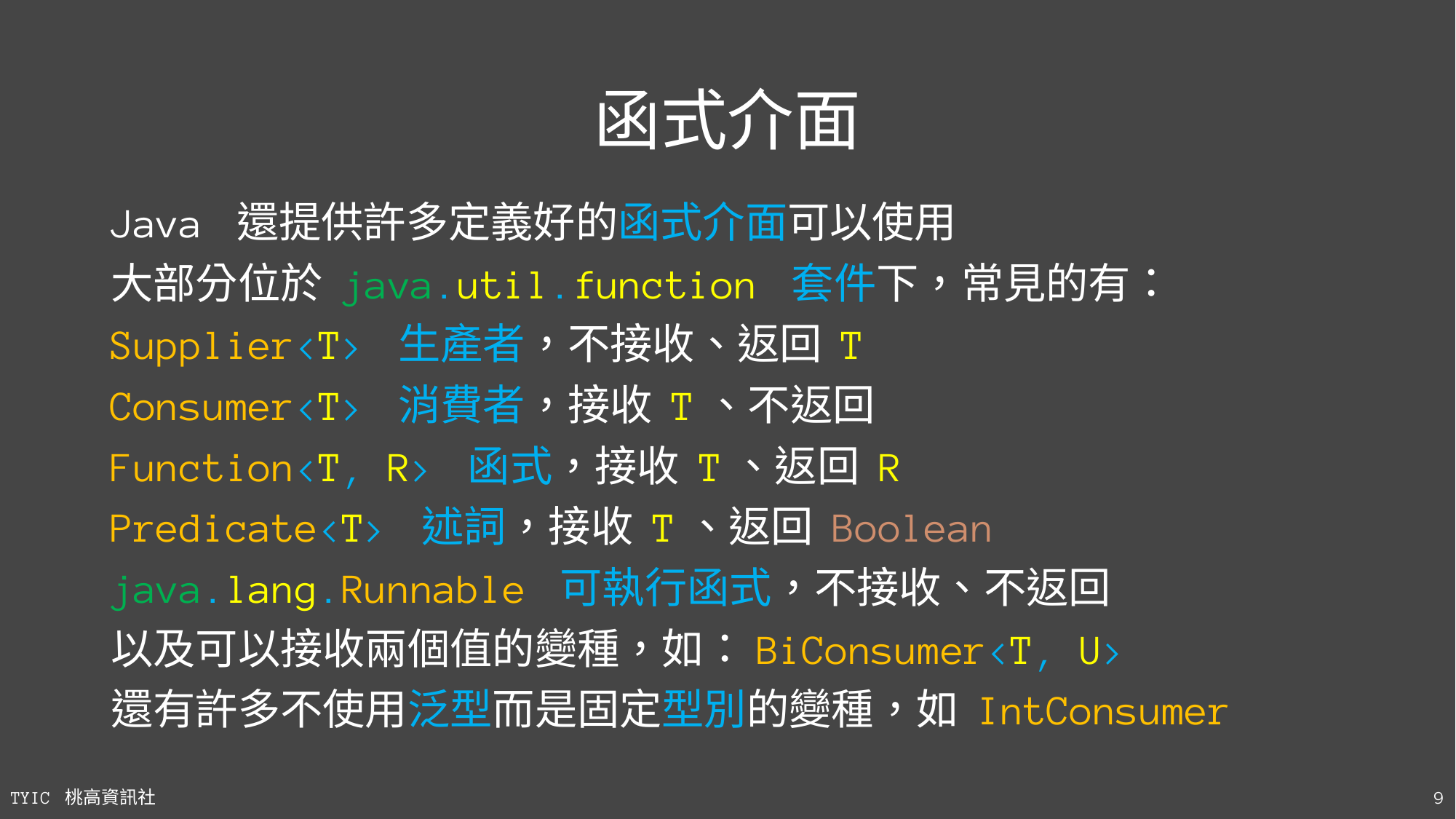

# 函式介面
Java 還提供許多定義好的函式介面可以使用
大部分位於 java.util.function 套件下，常見的有：
Supplier<T> 生產者，不接收、返回 T
Consumer<T> 消費者，接收 T、不返回
Function<T, R> 函式，接收 T、返回 R
Predicate<T> 述詞，接收 T、返回 Boolean
java.lang.Runnable 可執行函式，不接收、不返回
以及可以接收兩個值的變種，如：BiConsumer<T, U>
還有許多不使用泛型而是固定型別的變種，如 IntConsumer